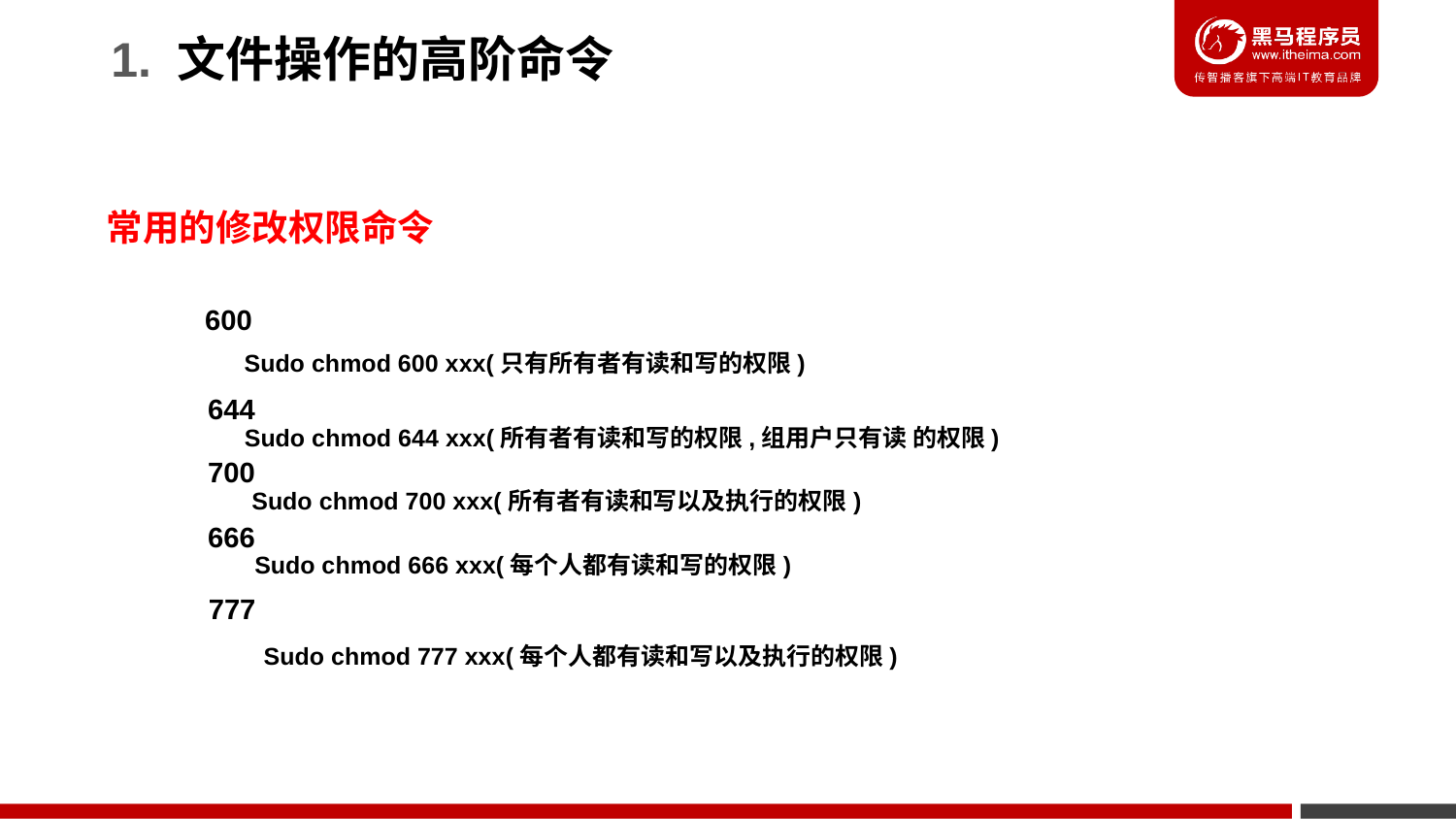

1. 文件操作的高阶命令
常用的修改权限命令
600
Sudo chmod 600 xxx(只有所有者有读和写的权限)
644
Sudo chmod 644 xxx(所有者有读和写的权限,组用户只有读 的权限)
700
Sudo chmod 700 xxx(所有者有读和写以及执行的权限)
666
Sudo chmod 666 xxx(每个人都有读和写的权限)
777
Sudo chmod 777 xxx(每个人都有读和写以及执行的权限)